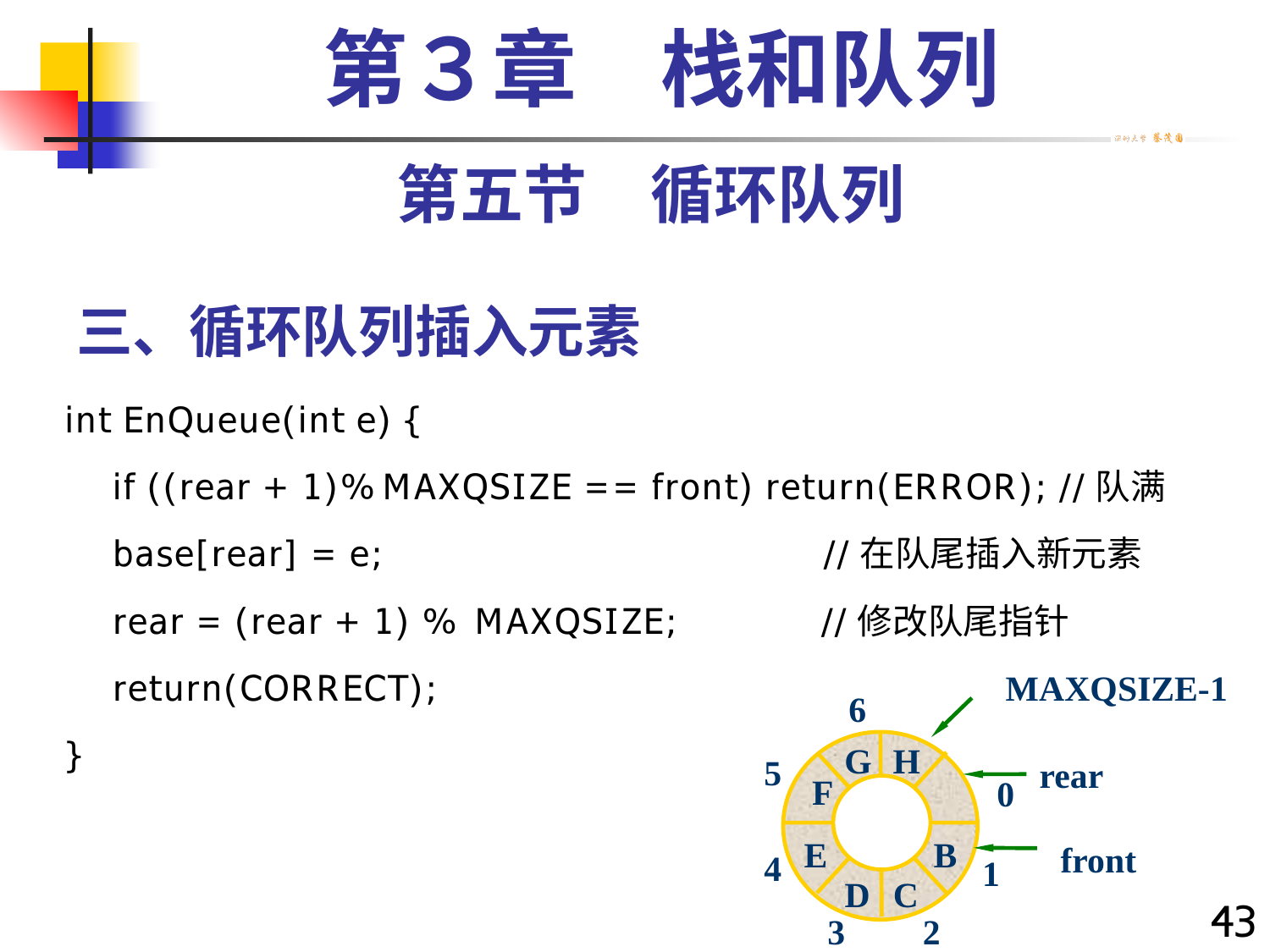

第３章　栈和队列
第五节　循环队列
# 三、循环队列插入元素
int EnQueue(int e) {
	if ((rear + 1)%MAXQSIZE == front) return(ERROR); //队满
	base[rear] = e;                                        //在队尾插入新元素
	rear = (rear + 1) % MAXQSIZE;             //修改队尾指针
	return(CORRECT);
}
 MAXQSIZE-1
6

C

G
H

F

E
B
D
C
5
rear
0

front
4

1
3
2
43